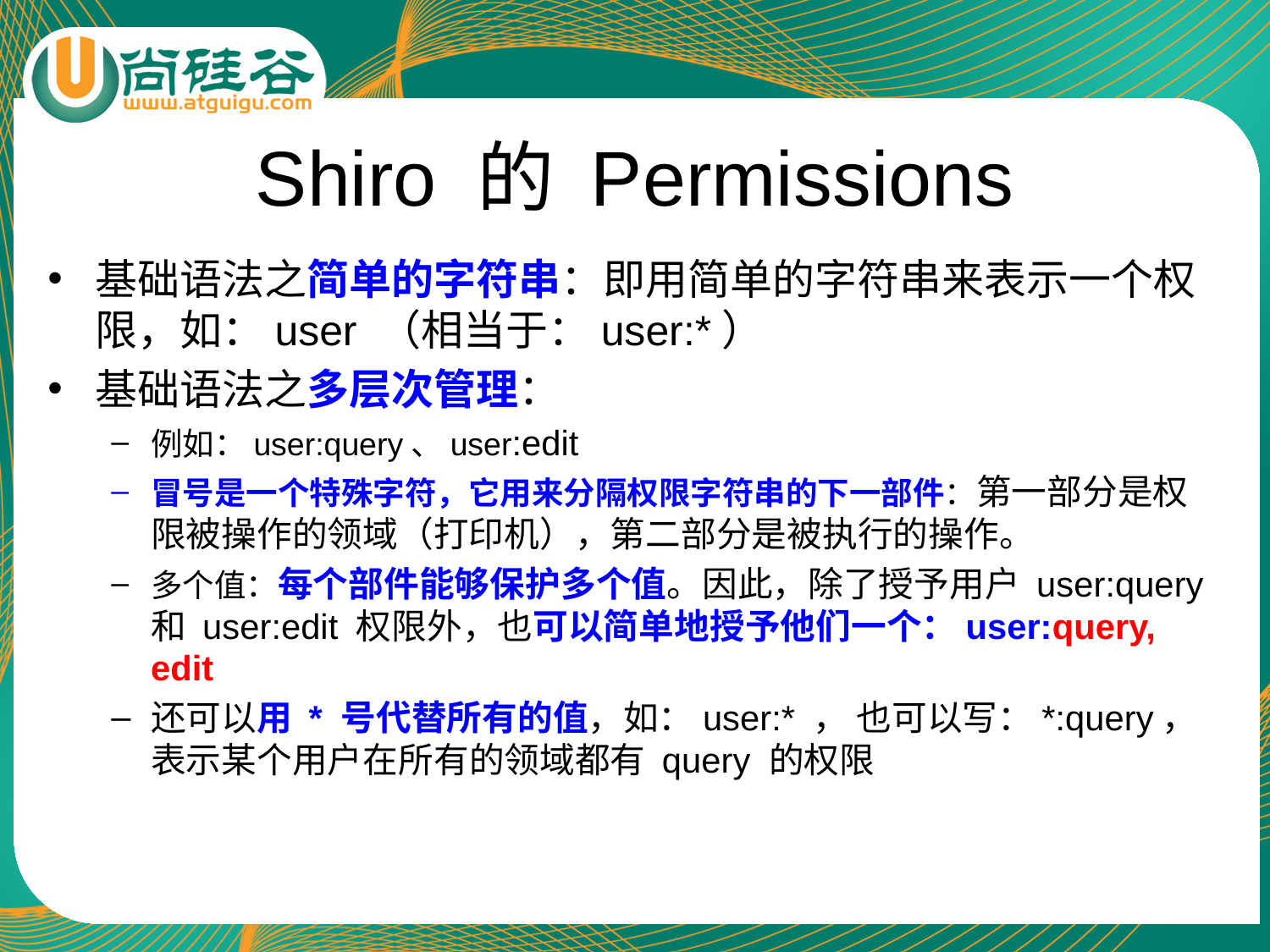

# Shiro 的 Permissions
基础语法之简单的字符串：即用简单的字符串来表示一个权限，如：user （相当于：user:*）
基础语法之多层次管理：
例如：user:query、user:edit
冒号是一个特殊字符，它用来分隔权限字符串的下一部件：第一部分是权限被操作的领域（打印机），第二部分是被执行的操作。
多个值：每个部件能够保护多个值。因此，除了授予用户 user:query 和 user:edit 权限外，也可以简单地授予他们一个：user:query, edit
还可以用 * 号代替所有的值，如：user:* ， 也可以写：*:query，表示某个用户在所有的领域都有 query 的权限